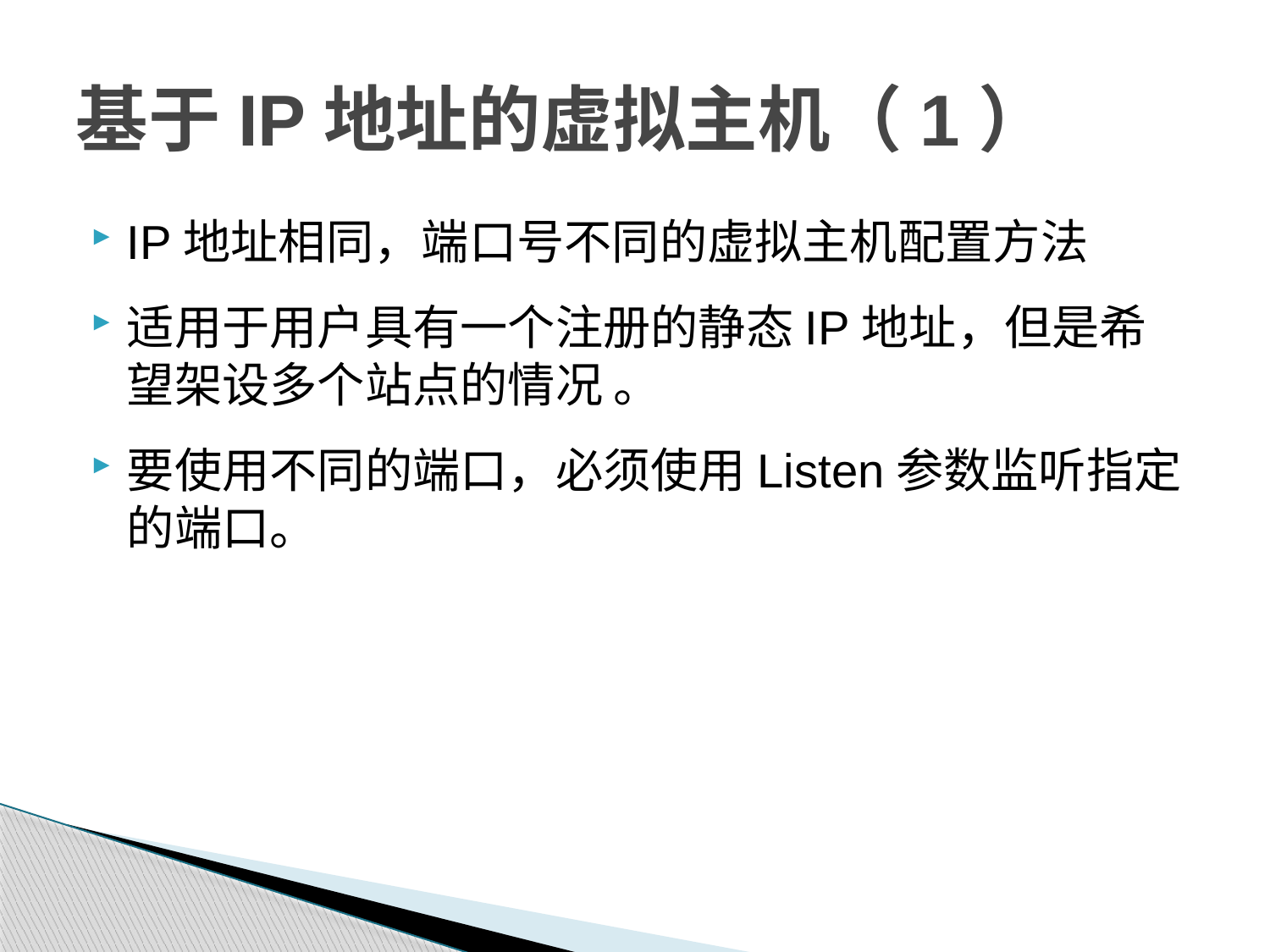

# 基于IP地址的虚拟主机（1）
IP地址相同，端口号不同的虚拟主机配置方法
适用于用户具有一个注册的静态IP地址，但是希望架设多个站点的情况 。
要使用不同的端口，必须使用Listen参数监听指定的端口。